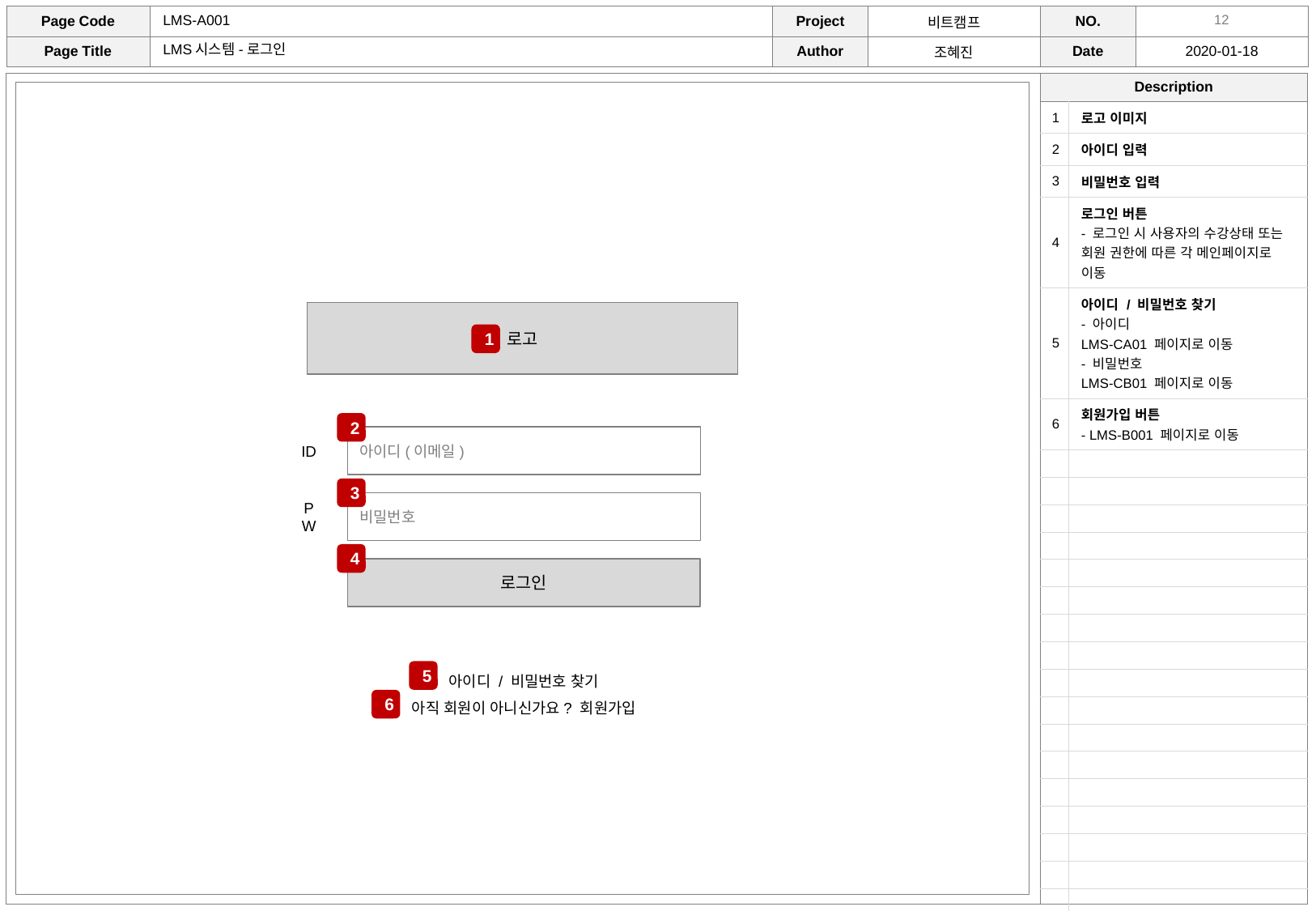

LMS-A001
LMS시스템-로그인

| 1 | 로고 이미지 |
| --- | --- |
| 2 | 아이디 입력 |
| 3 | 비밀번호 입력 |
| 4 | 로그인 버튼 - 로그인 시 사용자의 수강상태 또는 회원 권한에 따른 각 메인페이지로 이동 |
| 5 | 아이디 / 비밀번호 찾기 - 아이디 LMS-CA01 페이지로 이동 - 비밀번호 LMS-CB01 페이지로 이동 |
| 6 | 회원가입 버튼 - LMS-B001 페이지로 이동 |
|  |  |
|  |  |
|  |  |
|  |  |
|  |  |
|  |  |
|  |  |
|  |  |
|  |  |
|  |  |
|  |  |
|  |  |
|  |  |
|  |  |
|  |  |
|  |  |
|  |  |
|  |  |
로고
1
2
ID
아이디(이메일)
3
PW
비밀번호
4
로그인
5
아이디 / 비밀번호 찾기
아직 회원이 아니신가요? 회원가입
6